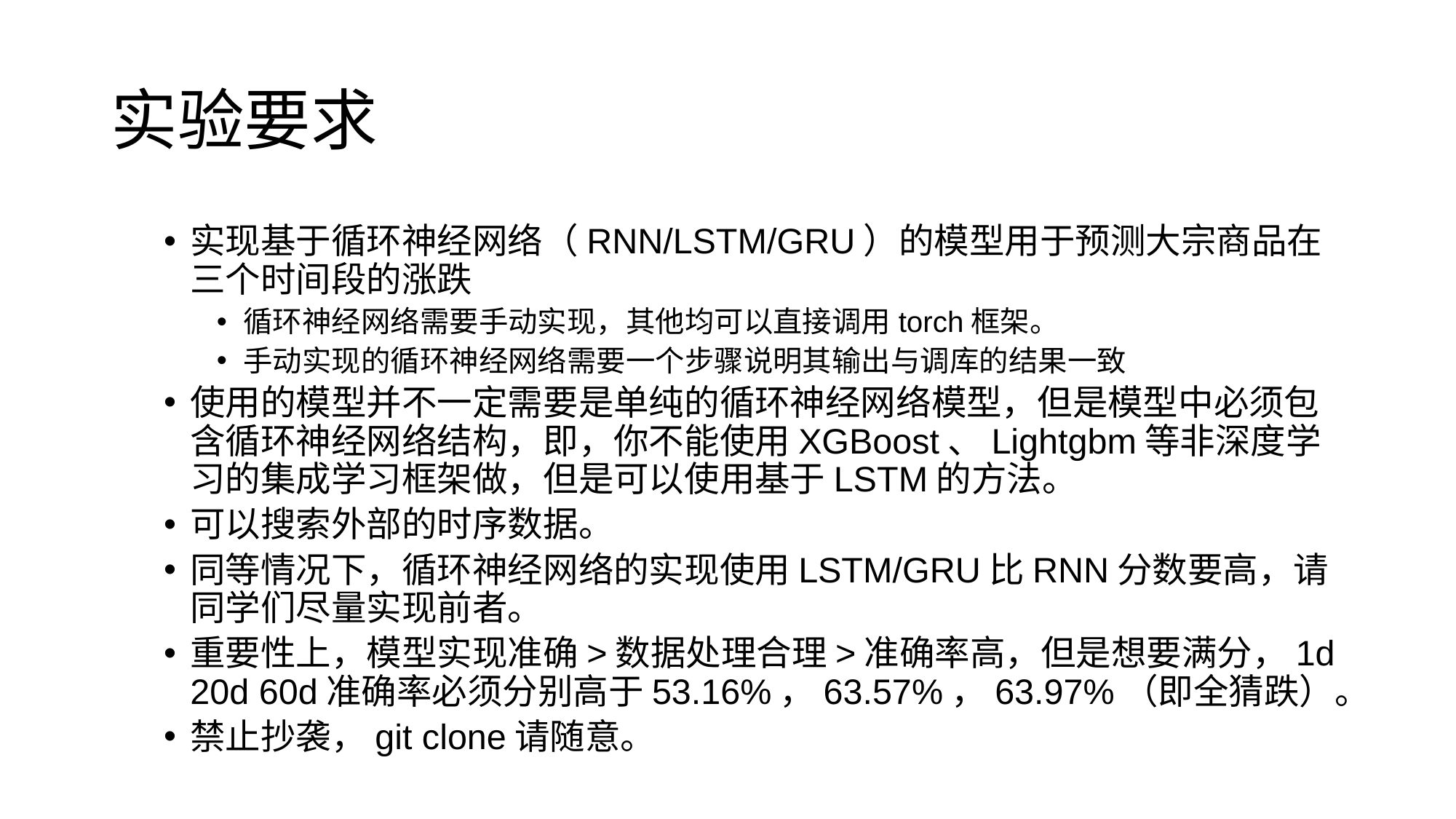

# 实验要求
实现基于循环神经网络（RNN/LSTM/GRU）的模型用于预测大宗商品在三个时间段的涨跌
循环神经网络需要手动实现，其他均可以直接调用torch框架。
手动实现的循环神经网络需要一个步骤说明其输出与调库的结果一致
使用的模型并不一定需要是单纯的循环神经网络模型，但是模型中必须包含循环神经网络结构，即，你不能使用XGBoost、Lightgbm等非深度学习的集成学习框架做，但是可以使用基于LSTM的方法。
可以搜索外部的时序数据。
同等情况下，循环神经网络的实现使用LSTM/GRU比RNN分数要高，请同学们尽量实现前者。
重要性上，模型实现准确>数据处理合理>准确率高，但是想要满分，1d 20d 60d准确率必须分别高于53.16%，63.57%，63.97%（即全猜跌）。
禁止抄袭，git clone请随意。